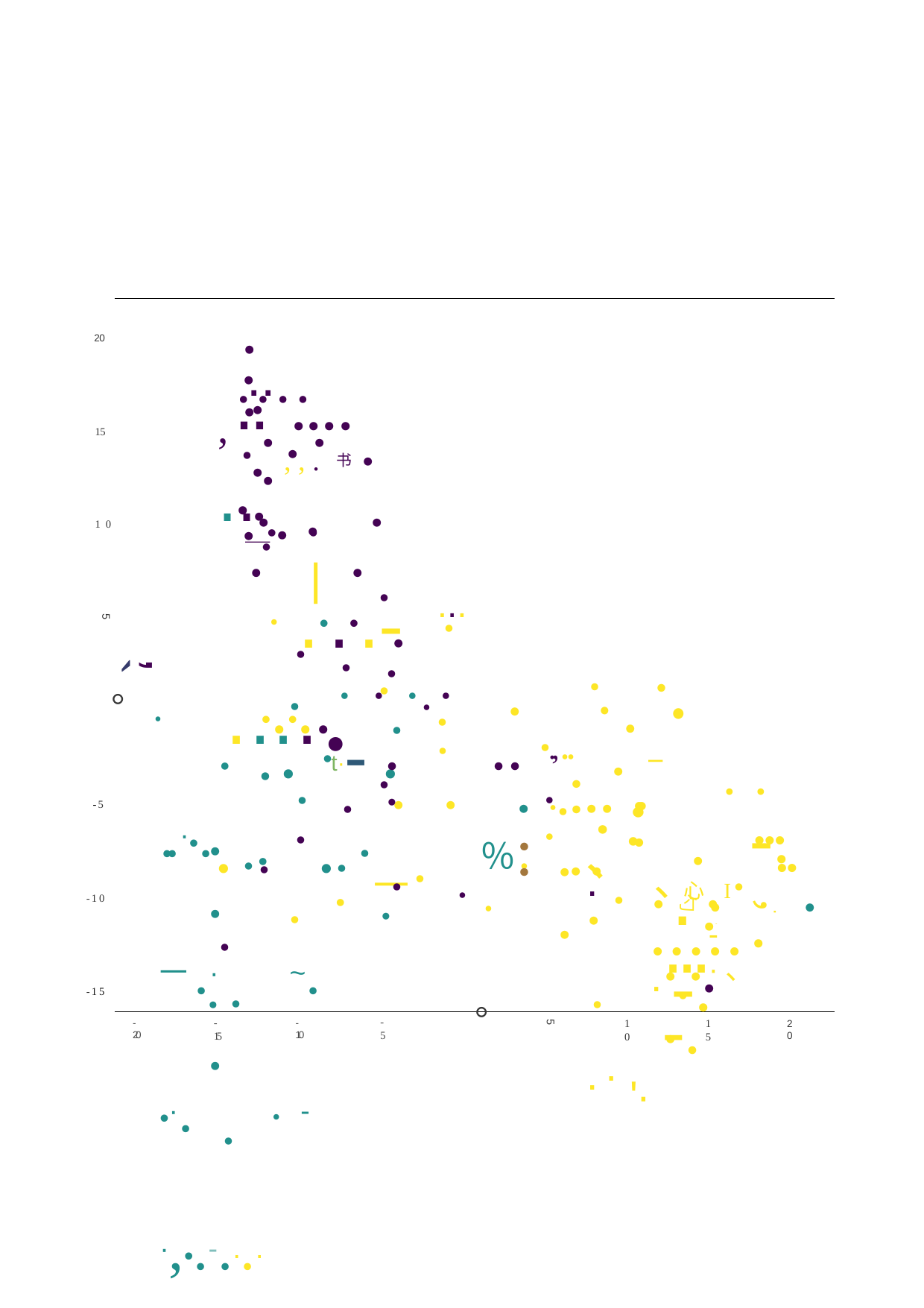

．．
20
．．．
.. ．．
.. .....
．．＿．
••••
．．．．
,	..
书 ．
15
．
,,.
．．．
． •.•.•.-•.•..
10
．...．．．一．．
．一．
．．．．．．．
．．． •. ．.. ．
5
．•••• ．．．	．．．
t·-．
, `
．	....
．．
．••
。
．.．..．.．．
．．．
．
.,...
．
．．
．．．
..·•.．一.·．~.•·.．•-·,•.-....
I
．：．．：．． 、
．
•• ．
．
•••
．
-..
-5
．．．．
．
.．、．.．. · '·
•••
％．．
. - -.
••
．．
．
心I
．．
-10
．，．
勺
...-.
·
-·、
．．．
•••••
-15
。

-5
-15
10
15
-20
-10
20
5